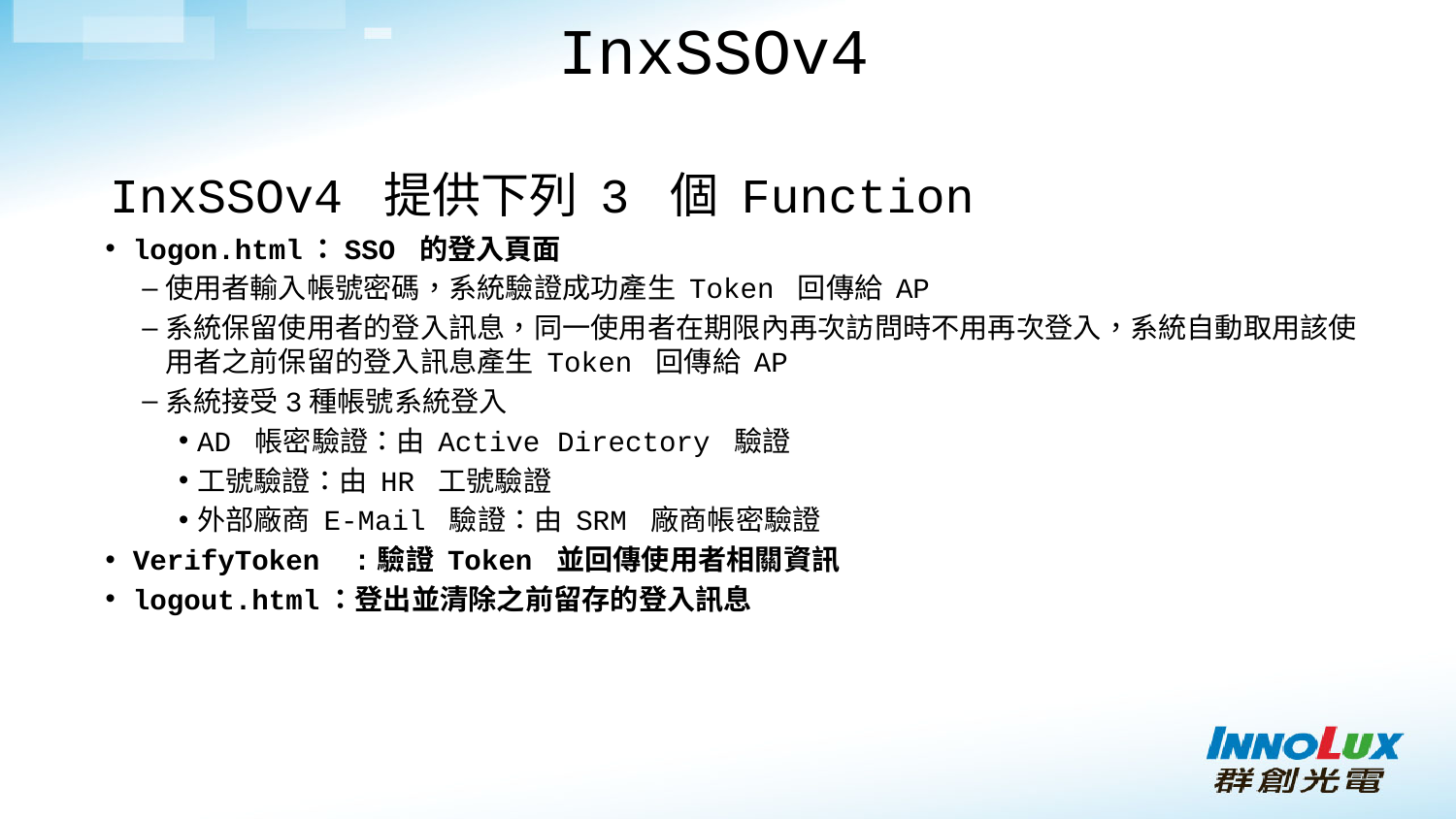

# InxSSOv4
InxSSOv4 提供下列 3 個 Function
logon.html：SSO 的登入頁面
使用者輸入帳號密碼，系統驗證成功產生 Token 回傳給 AP
系統保留使用者的登入訊息，同一使用者在期限內再次訪問時不用再次登入，系統自動取用該使用者之前保留的登入訊息產生 Token 回傳給 AP
系統接受3種帳號系統登入
AD 帳密驗證：由 Active Directory 驗證
工號驗證：由 HR 工號驗證
外部廠商 E-Mail 驗證：由 SRM 廠商帳密驗證
VerifyToken  :驗證 Token 並回傳使用者相關資訊
logout.html：登出並清除之前留存的登入訊息